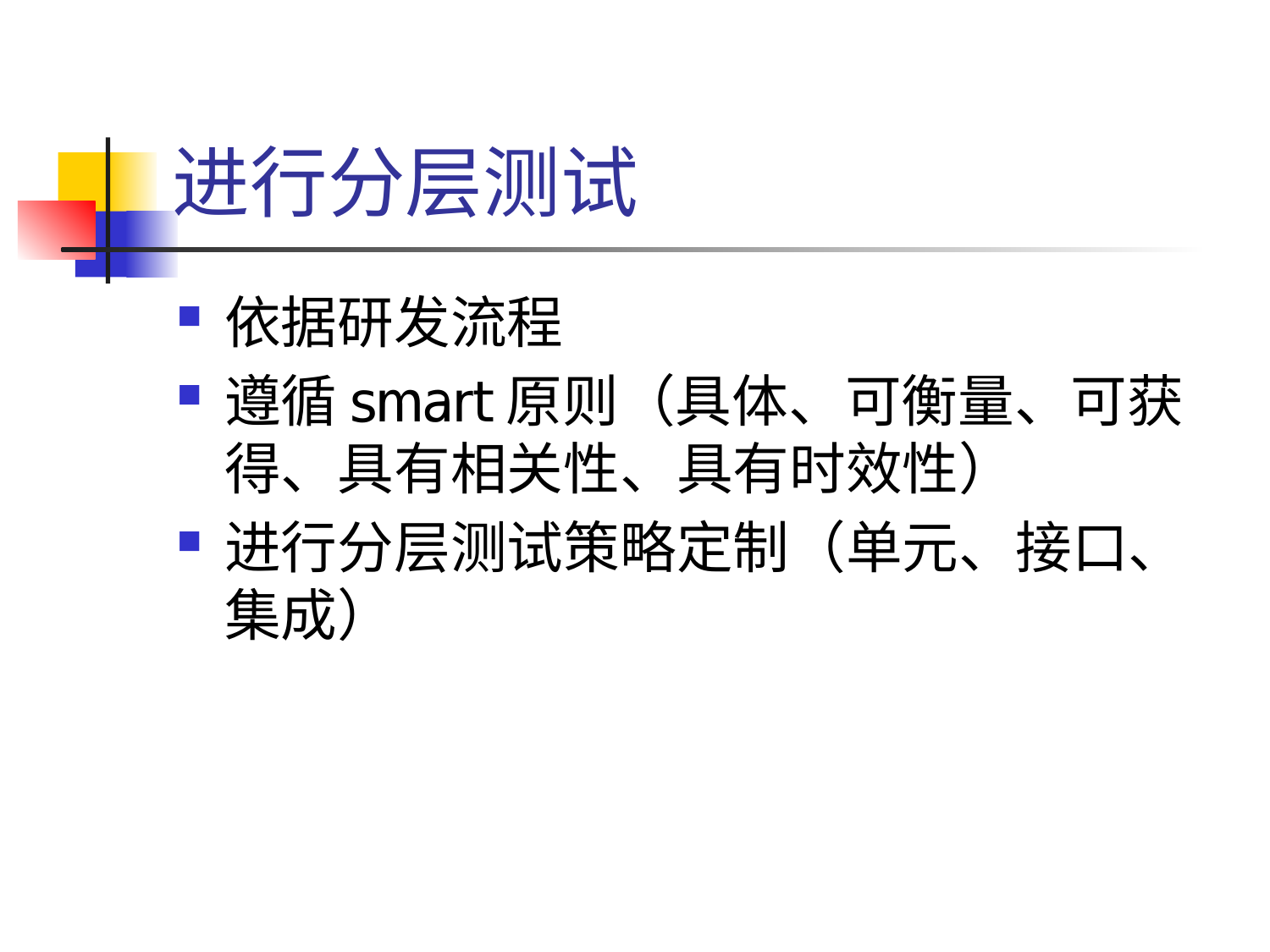

# 进行分层测试
依据研发流程
遵循smart原则（具体、可衡量、可获得、具有相关性、具有时效性）
进行分层测试策略定制（单元、接口、集成）